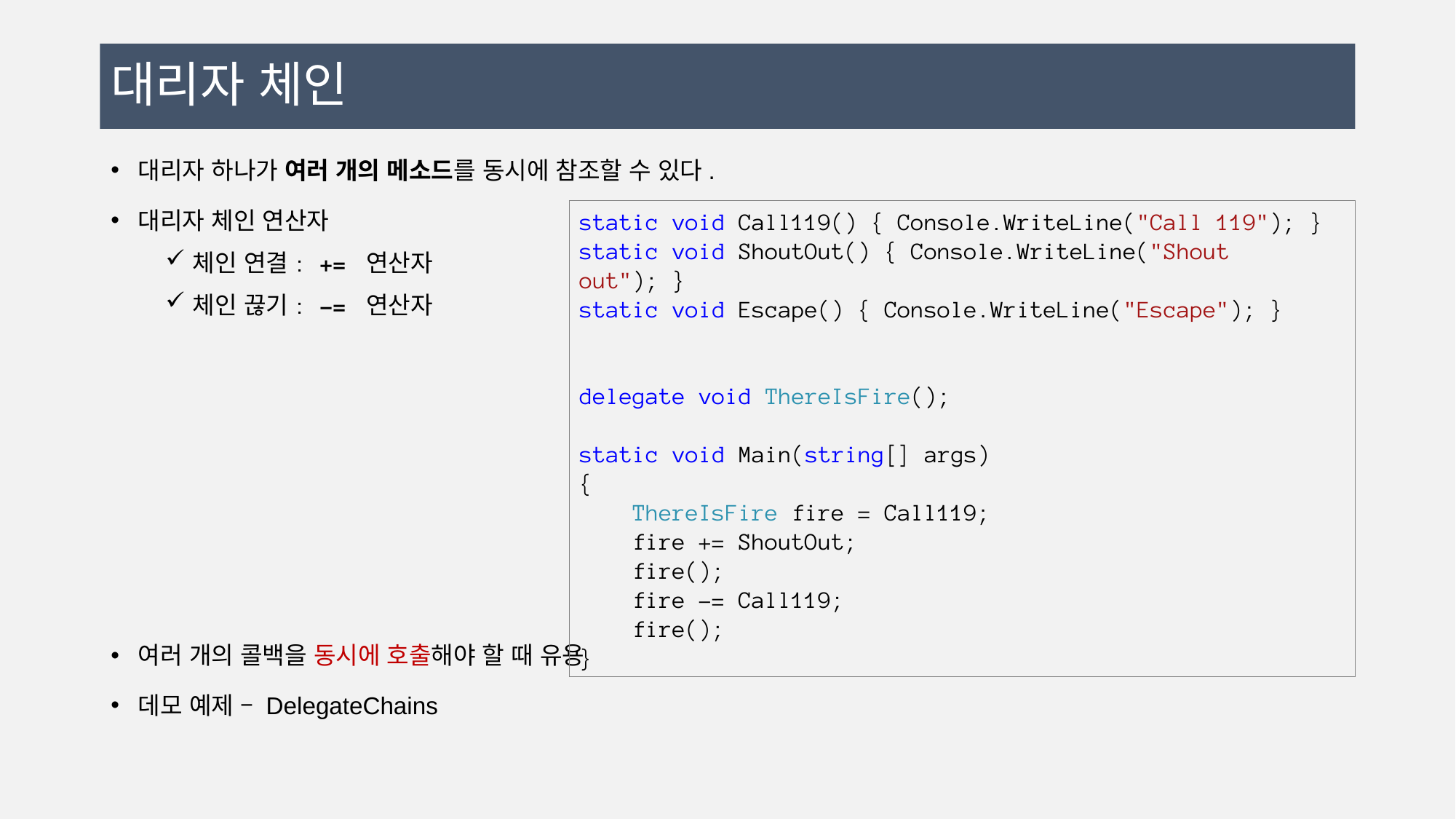

# 대리자 체인
대리자 하나가 여러 개의 메소드를 동시에 참조할 수 있다.
대리자 체인 연산자
체인 연결: += 연산자
체인 끊기: -= 연산자

여러 개의 콜백을 동시에 호출해야 할 때 유용
데모 예제 – DelegateChains
static void Call119() { Console.WriteLine("Call 119"); }
static void ShoutOut() { Console.WriteLine("Shout out"); }
static void Escape() { Console.WriteLine("Escape"); }

delegate void ThereIsFire();

static void Main(string[] args)
{
    ThereIsFire fire = Call119;
    fire += ShoutOut;
    fire();
    fire -= Call119;
    fire();
}